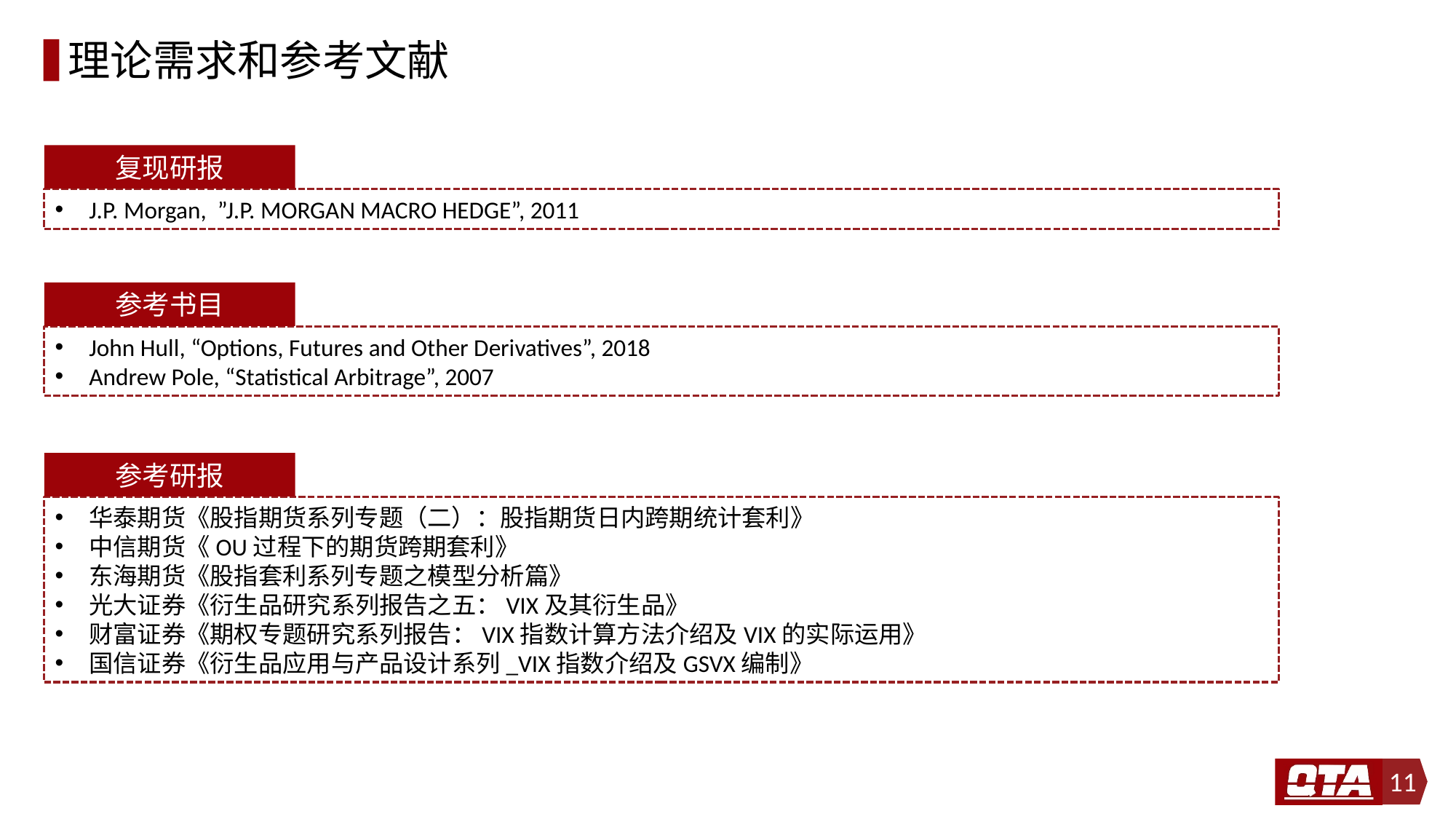

# 理论需求和参考文献
复现研报
J.P. Morgan,  ”J.P. MORGAN MACRO HEDGE”, 2011
参考书目
John Hull, “Options, Futures and Other Derivatives”, 2018
Andrew Pole, “Statistical Arbitrage”, 2007
参考研报
华泰期货《股指期货系列专题（二）：股指期货日内跨期统计套利》
中信期货《OU过程下的期货跨期套利》
东海期货《股指套利系列专题之模型分析篇》
光大证券《衍生品研究系列报告之五：VIX及其衍生品》
财富证券《期权专题研究系列报告：VIX指数计算方法介绍及VIX的实际运用》
国信证券《衍生品应用与产品设计系列_VIX指数介绍及GSVX编制》
11